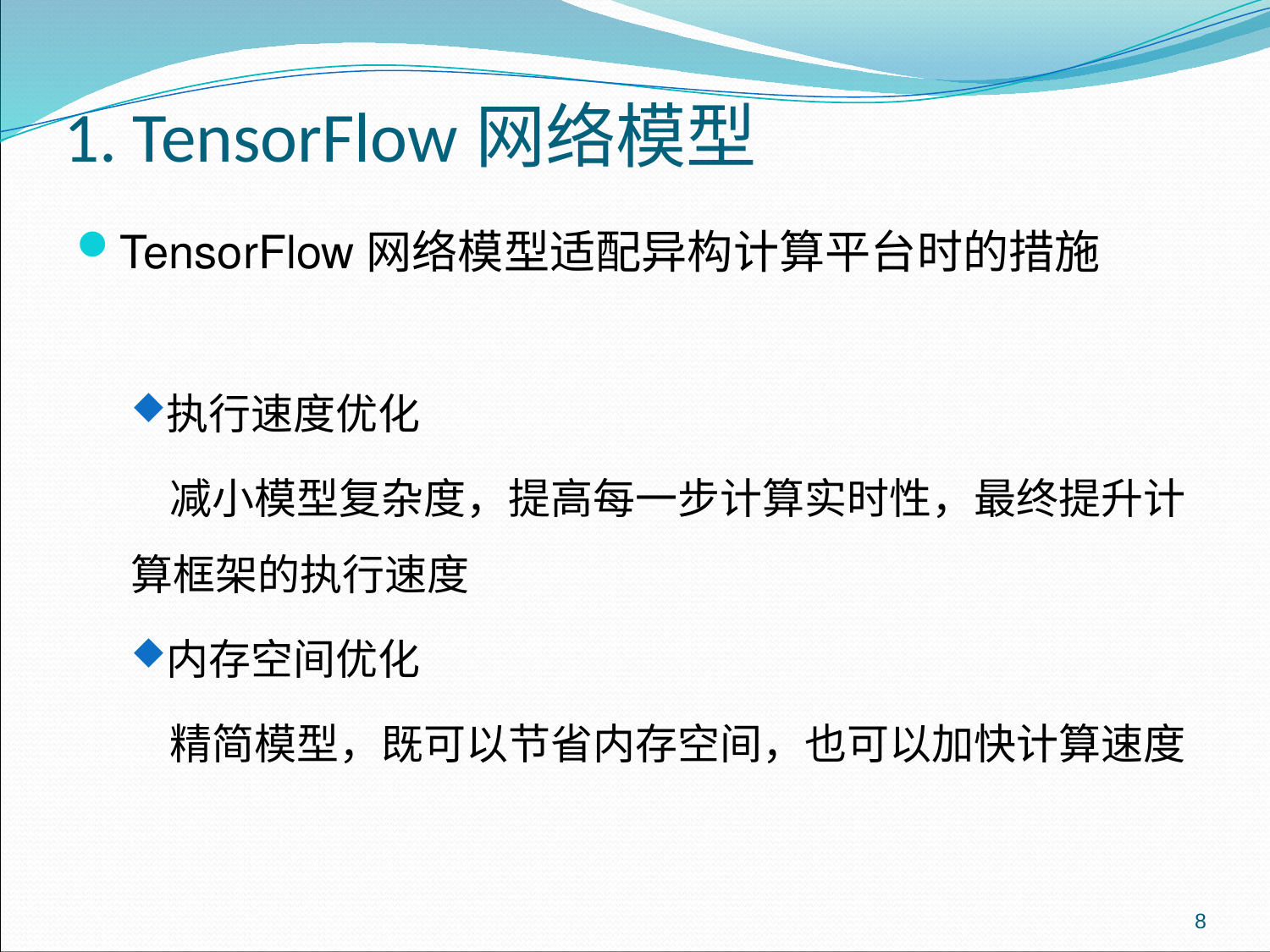

# 1. TensorFlow网络模型
TensorFlow网络模型适配异构计算平台时的措施

执行速度优化
   减小模型复杂度，提高每一步计算实时性，最终提升计算框架的执行速度
内存空间优化
   精简模型，既可以节省内存空间，也可以加快计算速度

8